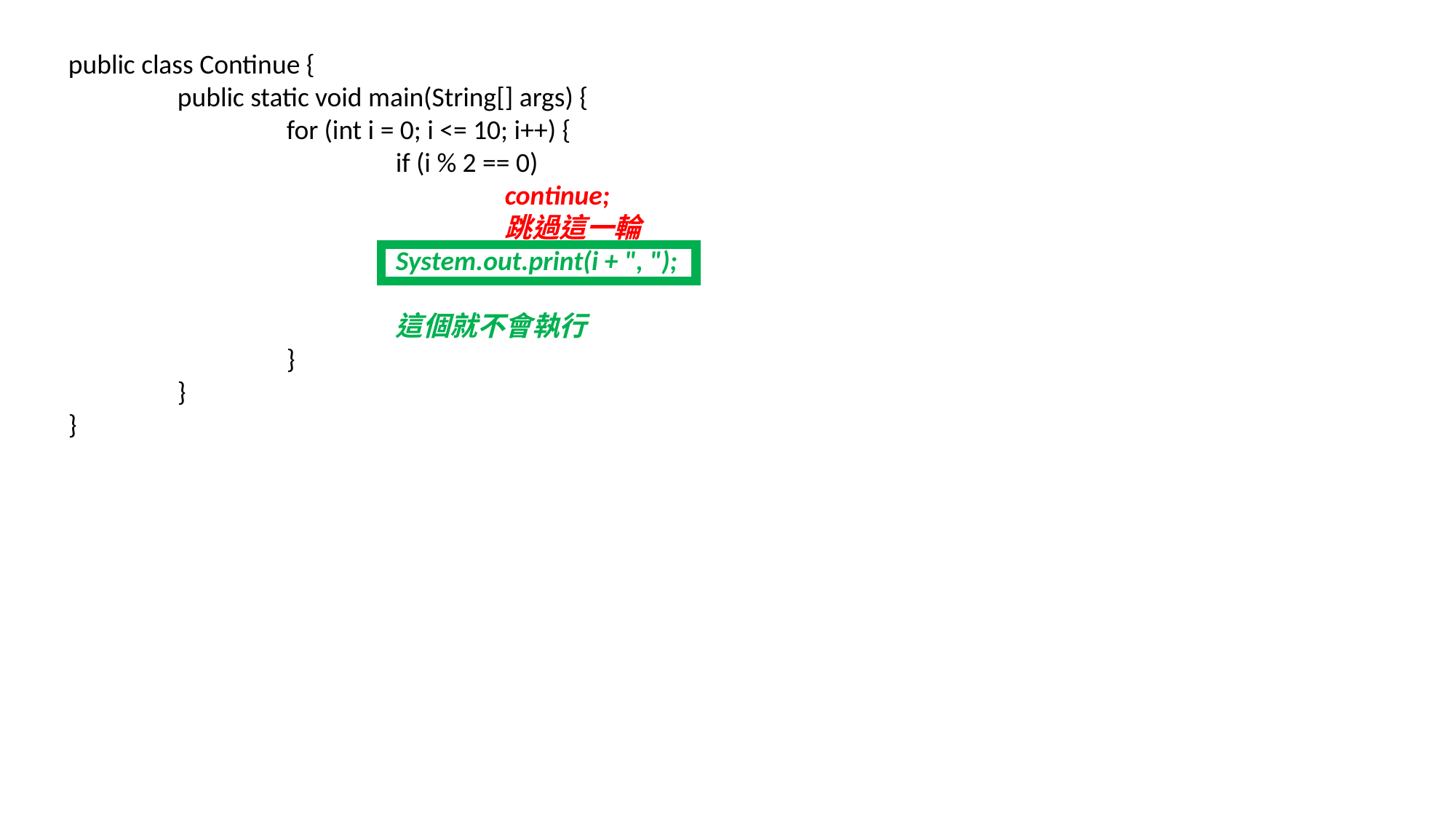

public class Continue {
	public static void main(String[] args) {
		for (int i = 0; i <= 10; i++) {
			if (i % 2 == 0)
				continue;
				跳過這一輪
			System.out.print(i + ", ");

			這個就不會執行
		}
	}
}